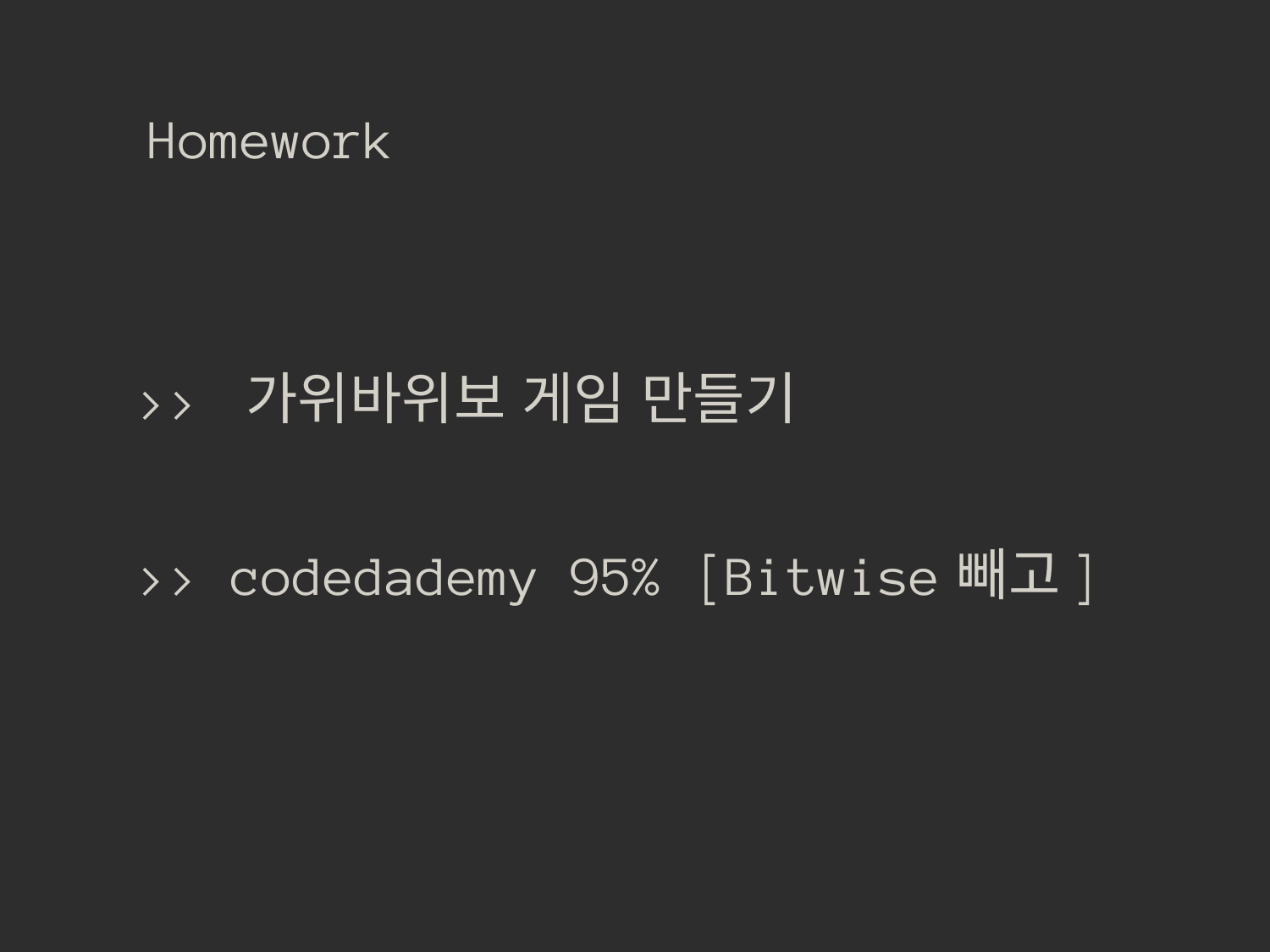

Homework
>> 가위바위보 게임 만들기

>> codedademy 95% [Bitwise빼고]